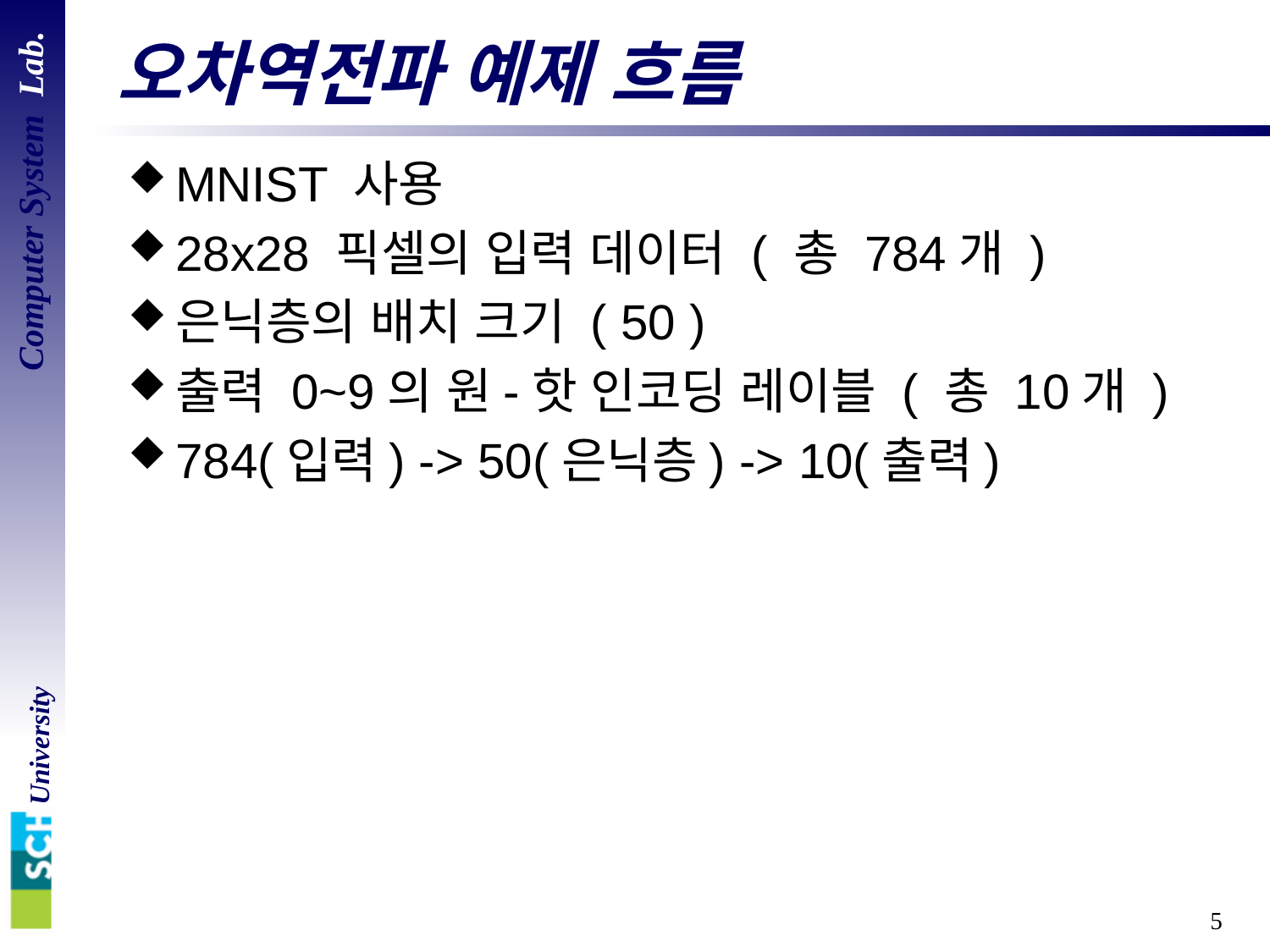

# 오차역전파 예제 흐름
MNIST 사용
28x28 픽셀의 입력 데이터 ( 총 784개 )
은닉층의 배치 크기 ( 50 )
출력 0~9의 원-핫 인코딩 레이블 ( 총 10개 )
784(입력) -> 50(은닉층) -> 10(출력)